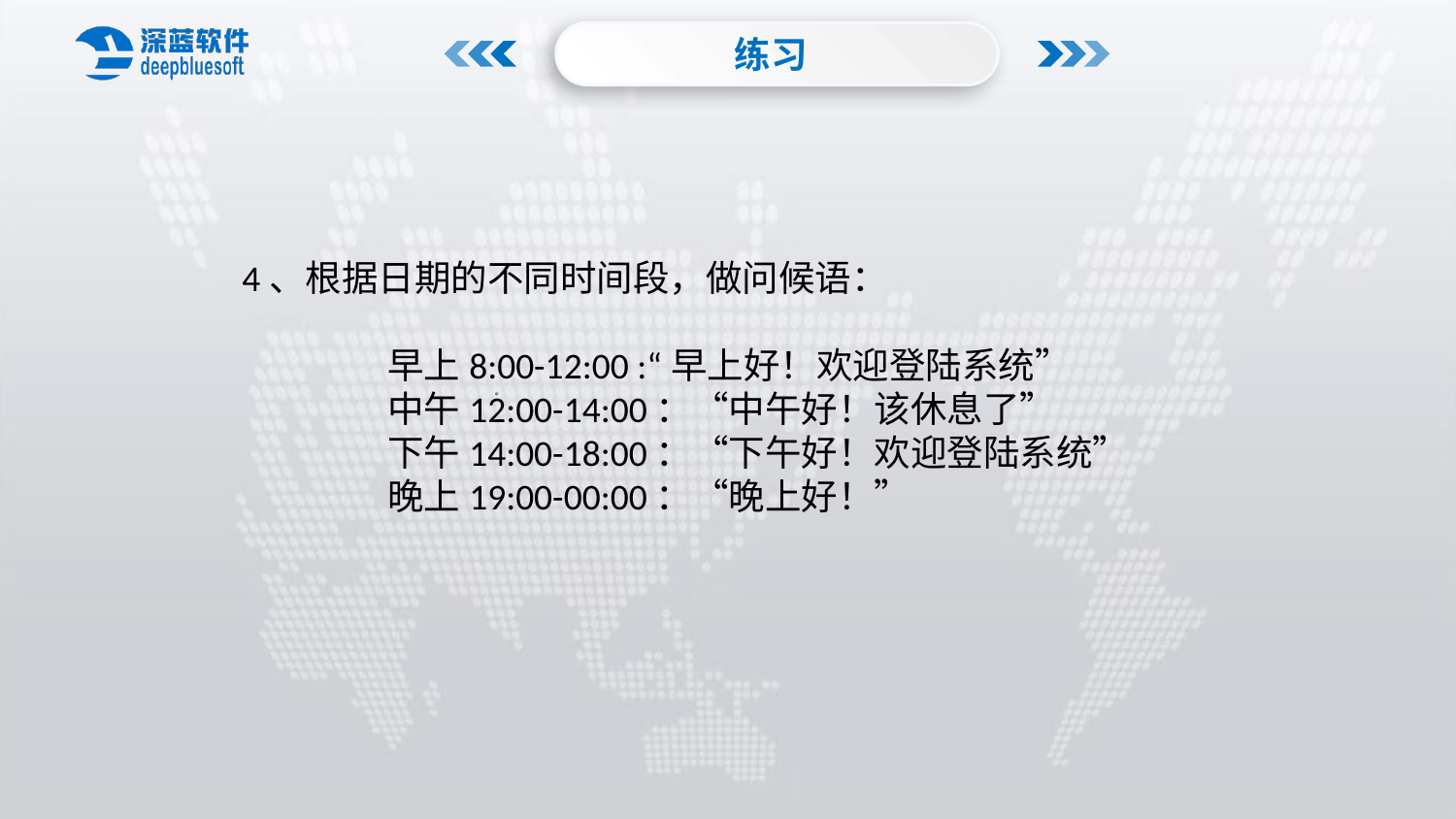

练习

4、根据日期的不同时间段，做问候语：

	早上8:00-12:00 :“早上好！欢迎登陆系统”
	中午12:00-14:00：“中午好！该休息了”
	下午14:00-18:00：“下午好！欢迎登陆系统”
	晚上19:00-00:00：“晚上好！”